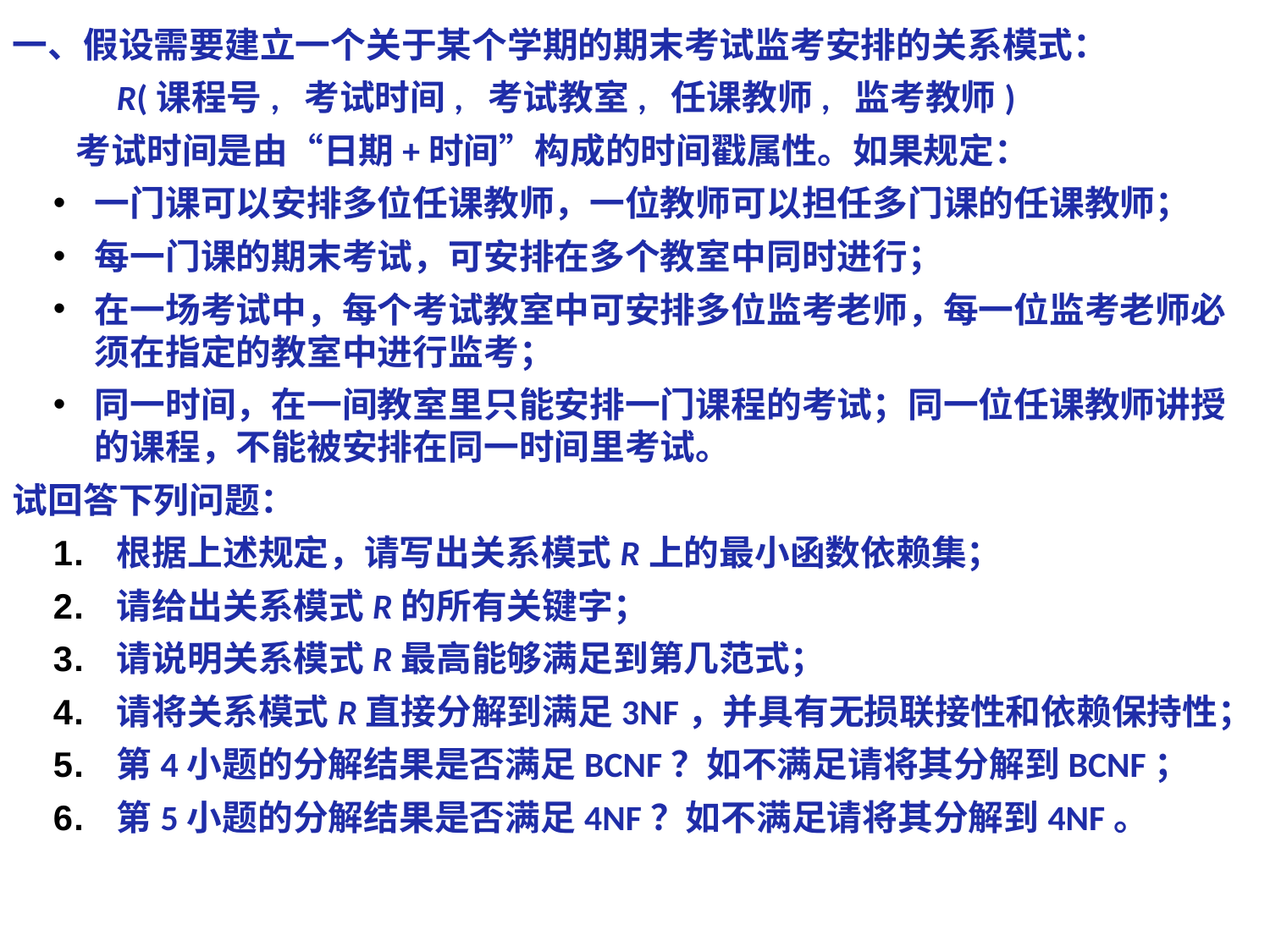

一、假设需要建立一个关于某个学期的期末考试监考安排的关系模式：
R(课程号,  考试时间,  考试教室,  任课教师,  监考教师)
考试时间是由“日期+时间”构成的时间戳属性。如果规定：
一门课可以安排多位任课教师，一位教师可以担任多门课的任课教师；
每一门课的期末考试，可安排在多个教室中同时进行；
在一场考试中，每个考试教室中可安排多位监考老师，每一位监考老师必须在指定的教室中进行监考；
同一时间，在一间教室里只能安排一门课程的考试；同一位任课教师讲授的课程，不能被安排在同一时间里考试。
试回答下列问题：
根据上述规定，请写出关系模式R上的最小函数依赖集；
请给出关系模式R的所有关键字；
请说明关系模式R最高能够满足到第几范式；
请将关系模式R直接分解到满足3NF，并具有无损联接性和依赖保持性；
第4小题的分解结果是否满足BCNF？如不满足请将其分解到BCNF；
第5小题的分解结果是否满足4NF？如不满足请将其分解到4NF。